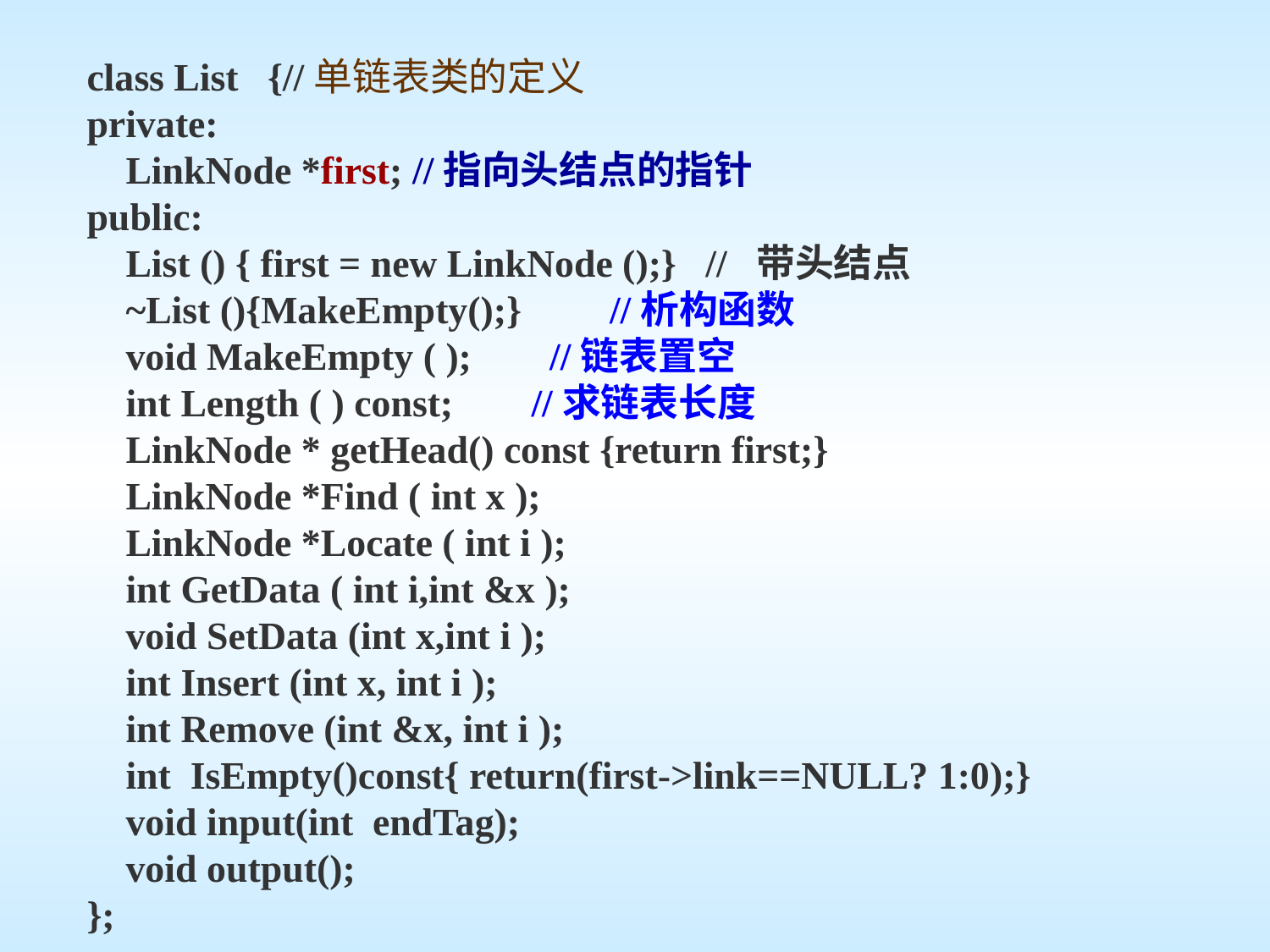

class List   {//单链表类的定义
private:
    LinkNode *first; //指向头结点的指针
public:
    List () { first = new LinkNode ();}   //  带头结点
    ~List (){MakeEmpty();}         //析构函数
    void MakeEmpty ( );        //链表置空
    int Length ( ) const;        //求链表长度
    LinkNode * getHead() const {return first;}
    LinkNode *Find ( int x );
    LinkNode *Locate ( int i );
    int GetData ( int i,int &x );
    void SetData (int x,int i );
    int Insert (int x, int i );
    int Remove (int &x, int i );
    int  IsEmpty()const{ return(first->link==NULL? 1:0);}
    void input(int  endTag);
    void output();
};